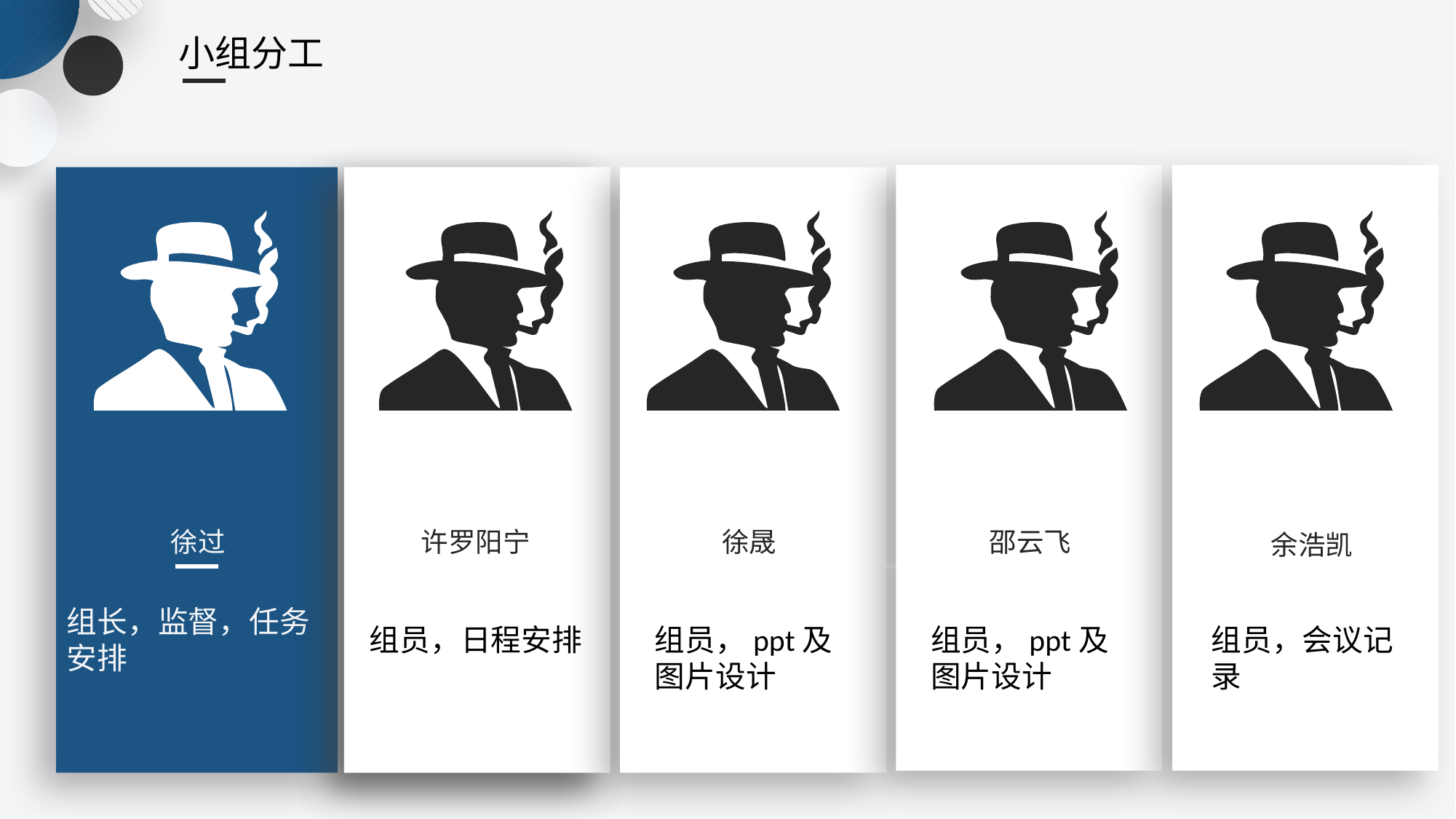

小组分工

徐晟
邵云飞
徐过
姓名
姓名
许罗阳宁
余浩凯
组长，监督，任务安排
Nunc viverra imperdiet enim. Fusce est. Vivamus a tellus
组员，日程安排
组员，ppt及图片设计
组员，ppt及图片设计
组员，会议记录